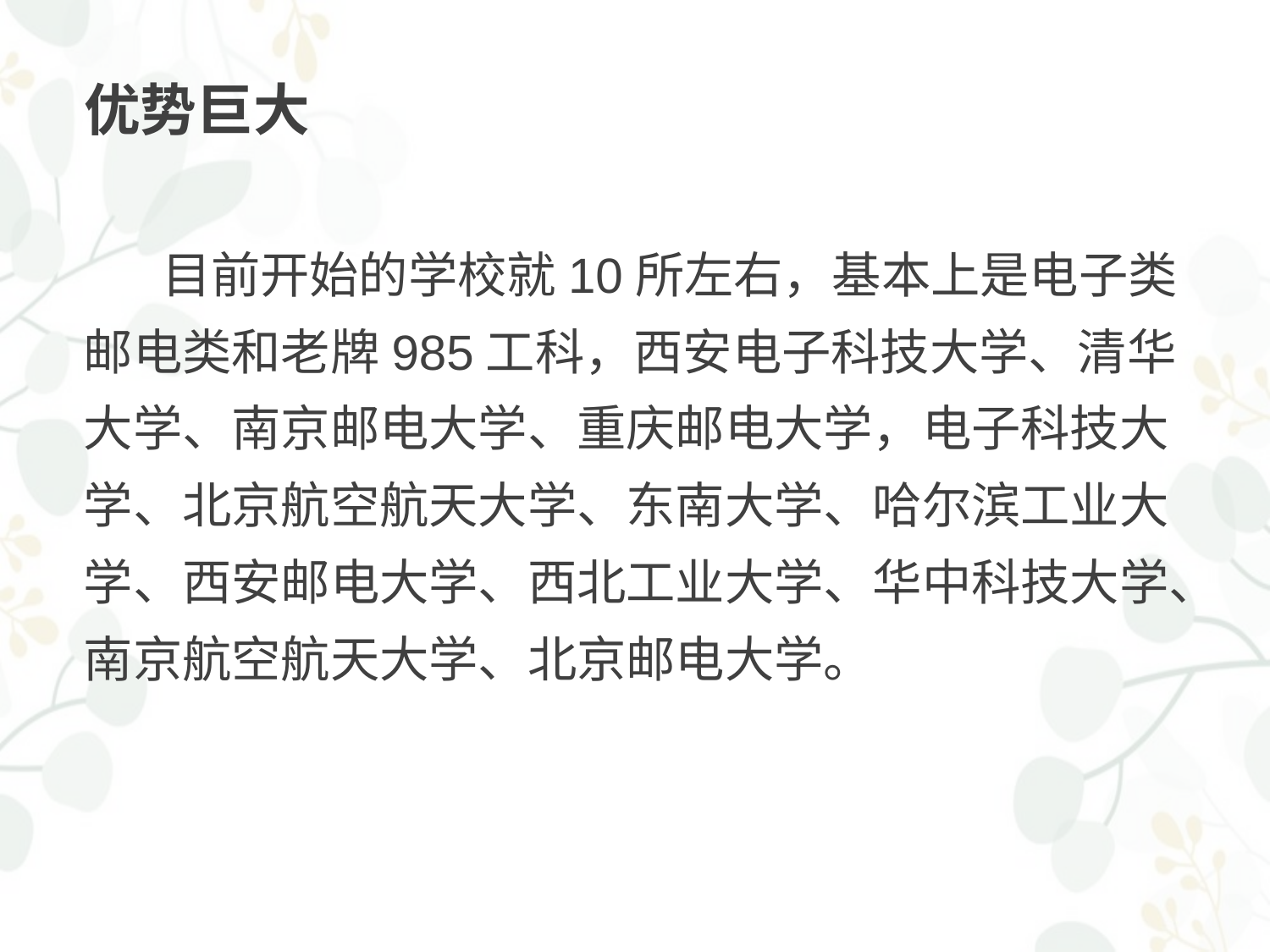

# 优势巨大
      目前开始的学校就10所左右，基本上是电子类邮电类和老牌985工科，西安电子科技大学、清华大学、南京邮电大学、重庆邮电大学，电子科技大学、北京航空航天大学、东南大学、哈尔滨工业大学、西安邮电大学、西北工业大学、华中科技大学、南京航空航天大学、北京邮电大学。